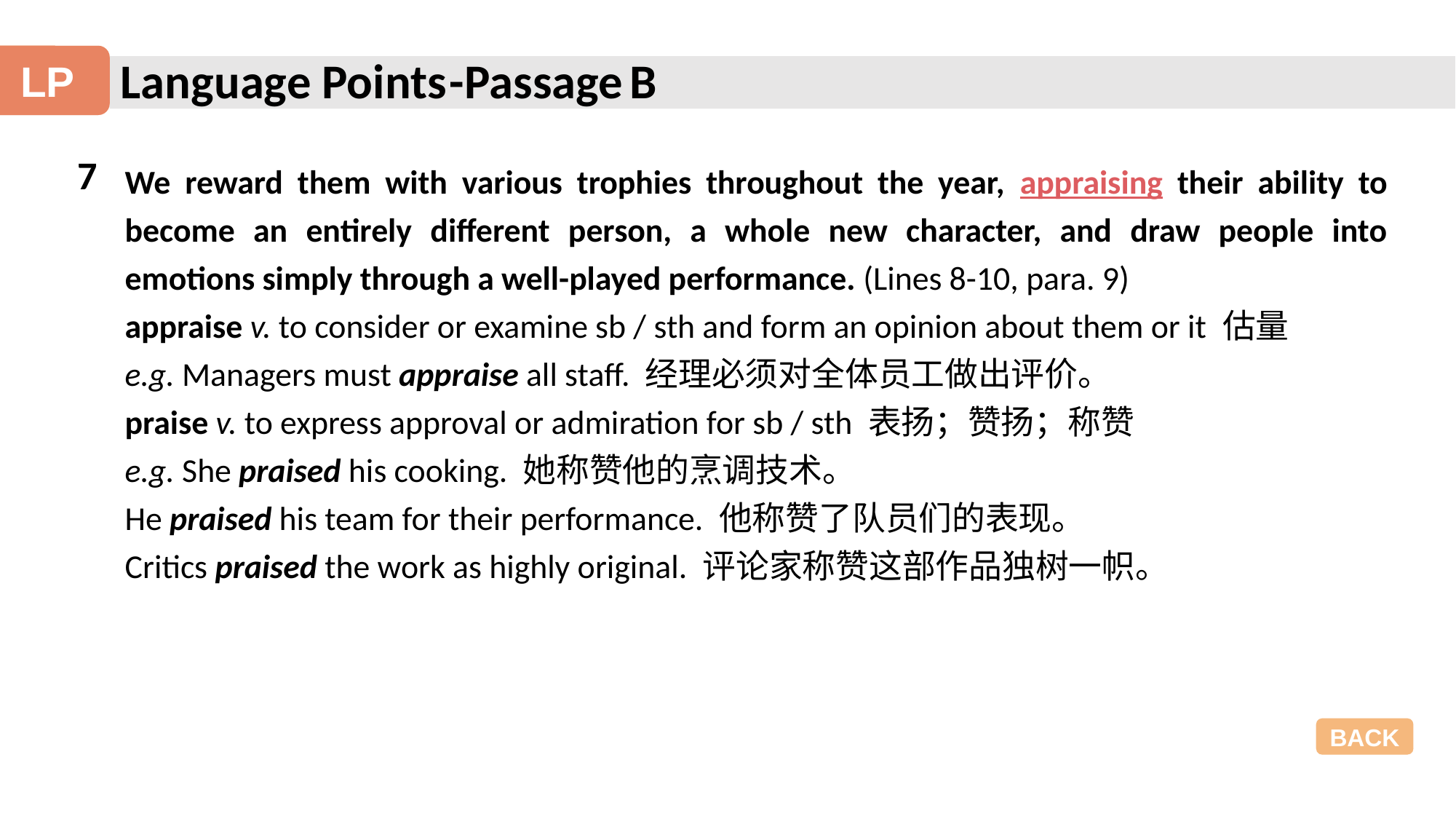

Language Points
-Passage B
LP

7
We reward them with various trophies throughout the year, appraising their ability to become an entirely different person, a whole new character, and draw people into emotions simply through a well-played performance. (Lines 8-10, para. 9)
appraise v. to consider or examine sb / sth and form an opinion about them or it 估量
e.g. Managers must appraise all staff. 经理必须对全体员工做出评价。
praise v. to express approval or admiration for sb / sth 表扬；赞扬；称赞
e.g. She praised his cooking. 她称赞他的烹调技术。
He praised his team for their performance. 他称赞了队员们的表现。
Critics praised the work as highly original. 评论家称赞这部作品独树一帜。
BACK